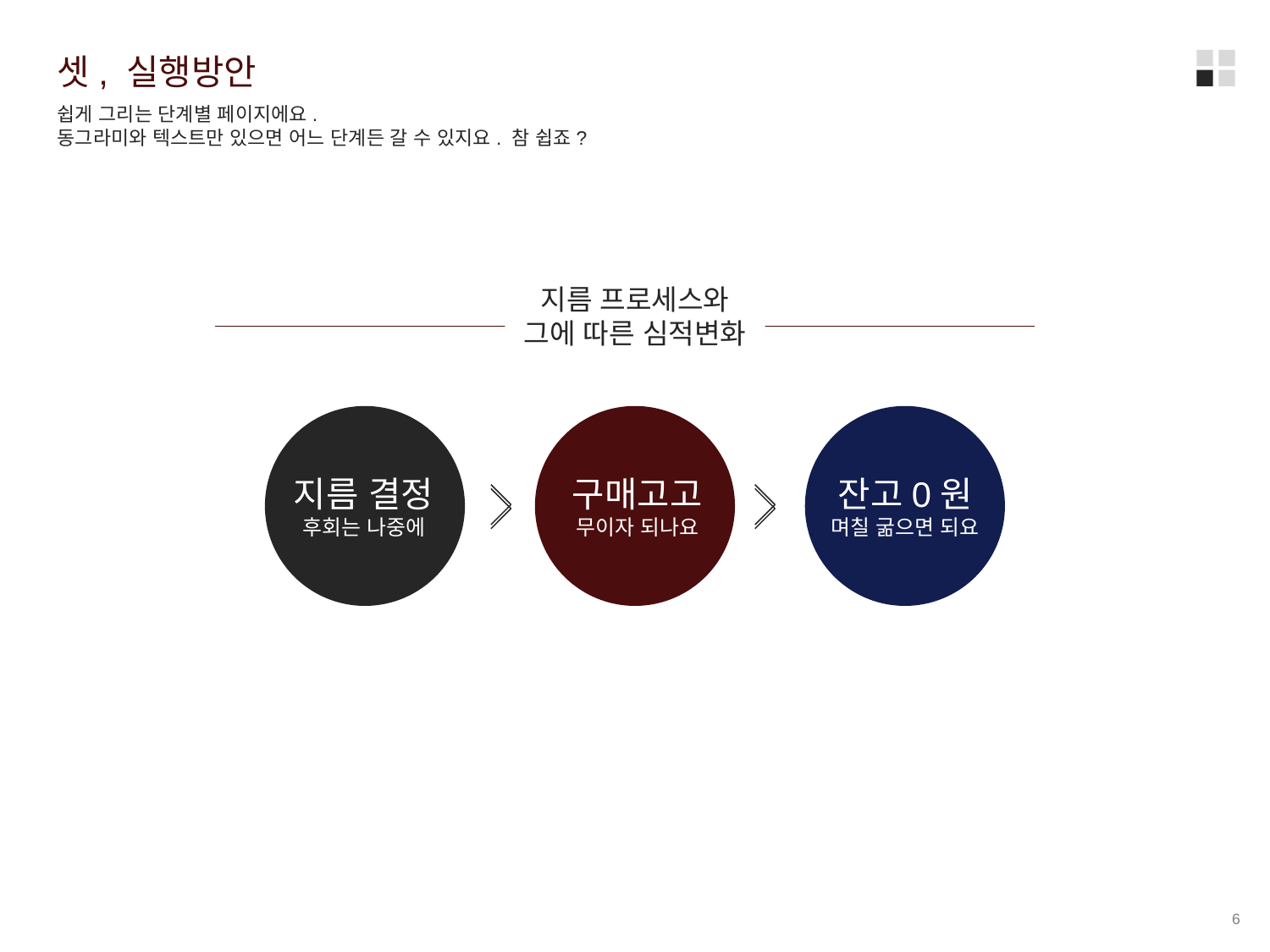

셋, 실행방안

쉽게 그리는 단계별 페이지에요.
동그라미와 텍스트만 있으면 어느 단계든 갈 수 있지요. 참 쉽죠?
지름 프로세스와
그에 따른 심적변화

지름 결정
후회는 나중에
구매고고
무이자 되나요
잔고0원
며칠 굶으면 되요